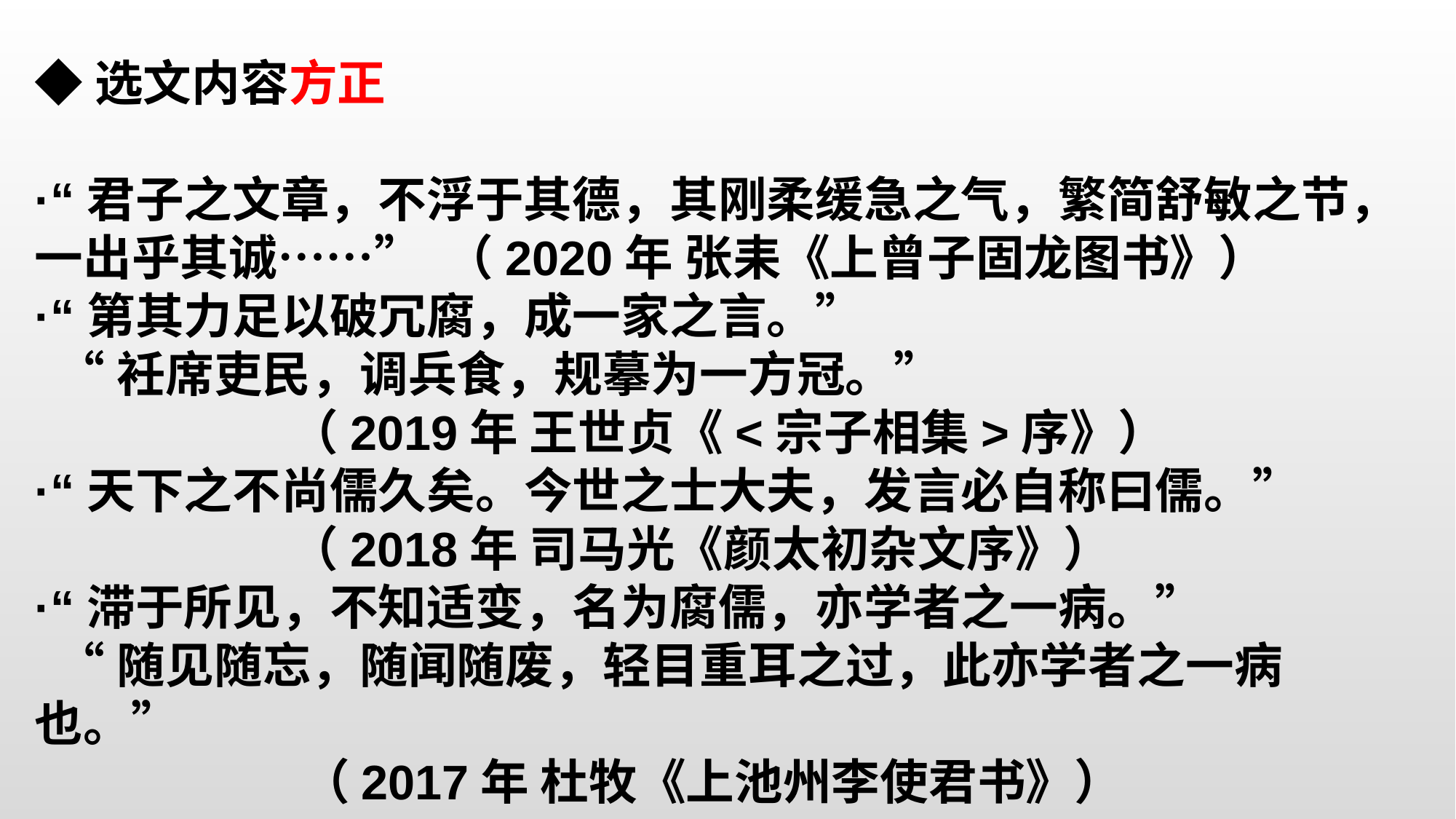

◆选文内容方正

·“君子之文章，不浮于其德，其刚柔缓急之气，繁简舒敏之节，一出乎其诚……”  （2020年 张耒《上曾子固龙图书》）
·“第其力足以破冗腐，成一家之言。”
  “衽席吏民，调兵食，规摹为一方冠。”
                      （2019年 王世贞《<宗子相集>序》）
·“天下之不尚儒久矣。今世之士大夫，发言必自称曰儒。”
                      （2018年 司马光《颜太初杂文序》）
·“滞于所见，不知适变，名为腐儒，亦学者之一病。”
  “随见随忘，随闻随废，轻目重耳之过，此亦学者之一病也。”
                       （2017年 杜牧《上池州李使君书》）